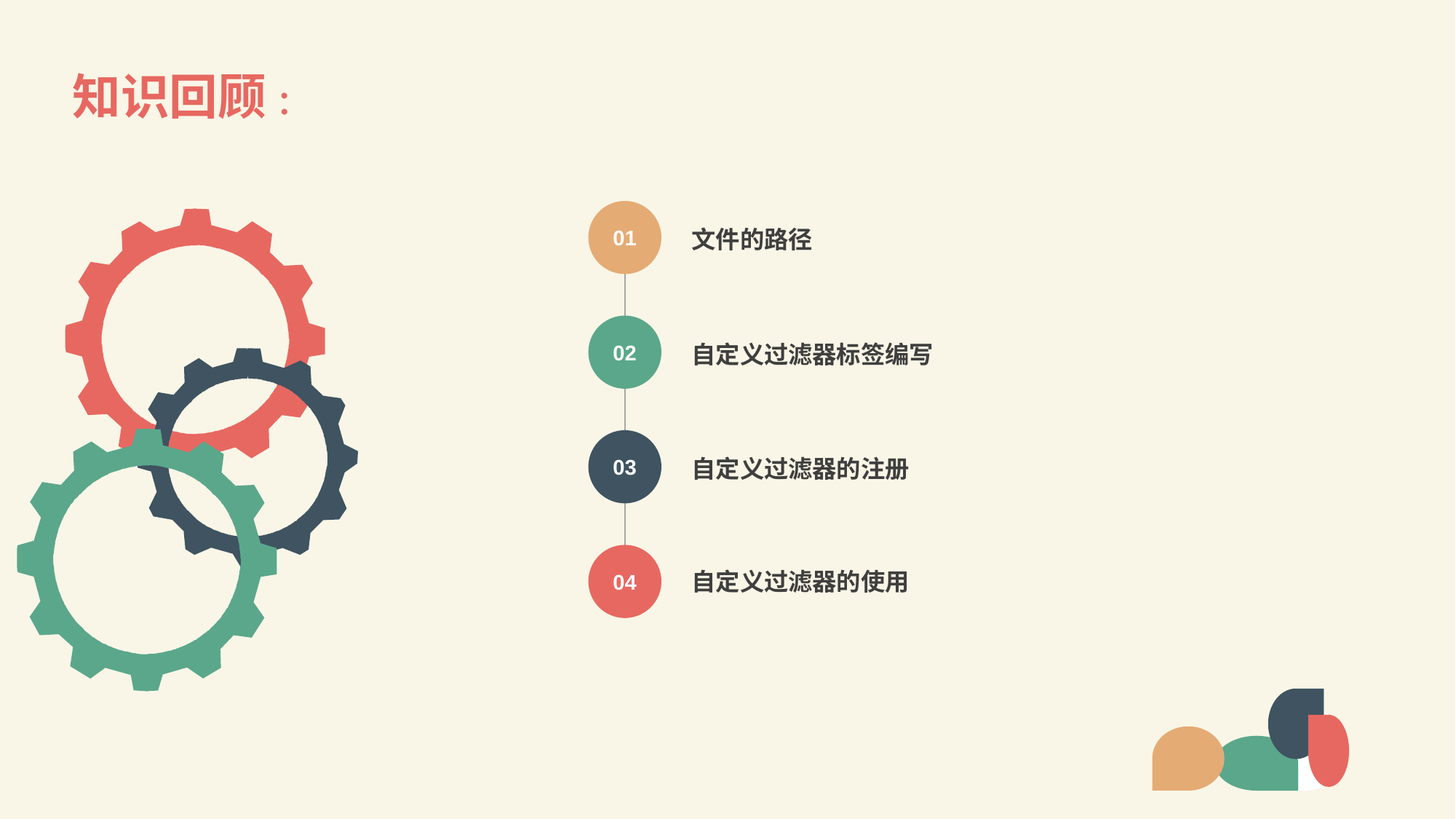

# 知识回顾:

01

文件的路径

02
自定义过滤器标签编写

03
自定义过滤器的注册

04
自定义过滤器的使用

LOREM